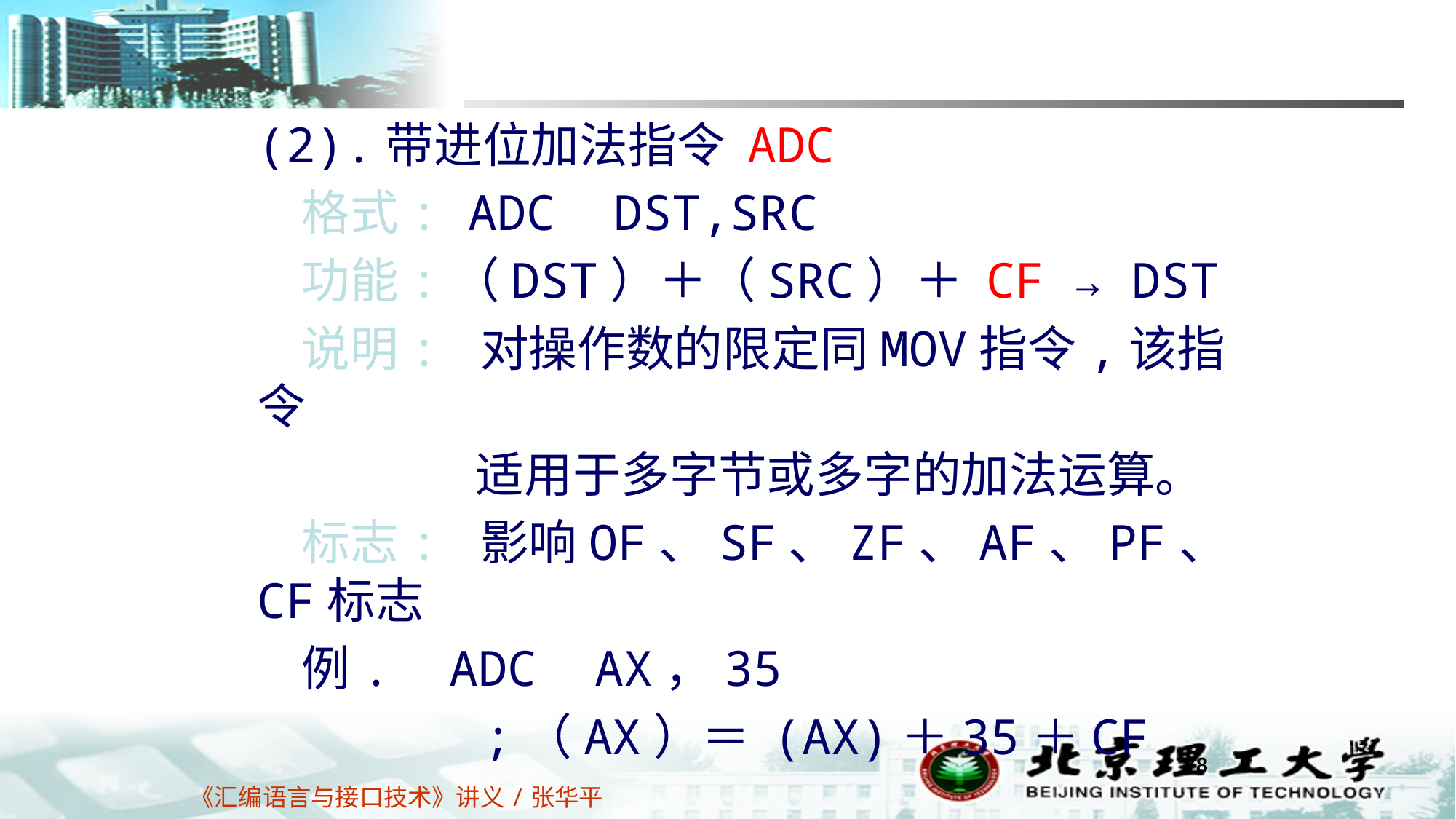

(2).带进位加法指令 ADC
   格式: ADC  DST,SRC
   功能:（DST）＋（SRC）＋ CF → DST
   说明: 对操作数的限定同MOV指令,该指令
		适用于多字节或多字的加法运算。
   标志: 影响OF、SF、ZF、AF、PF、CF标志
   例.  ADC  AX，35
	    ;（AX）＝ (AX)＋35＋CF
78